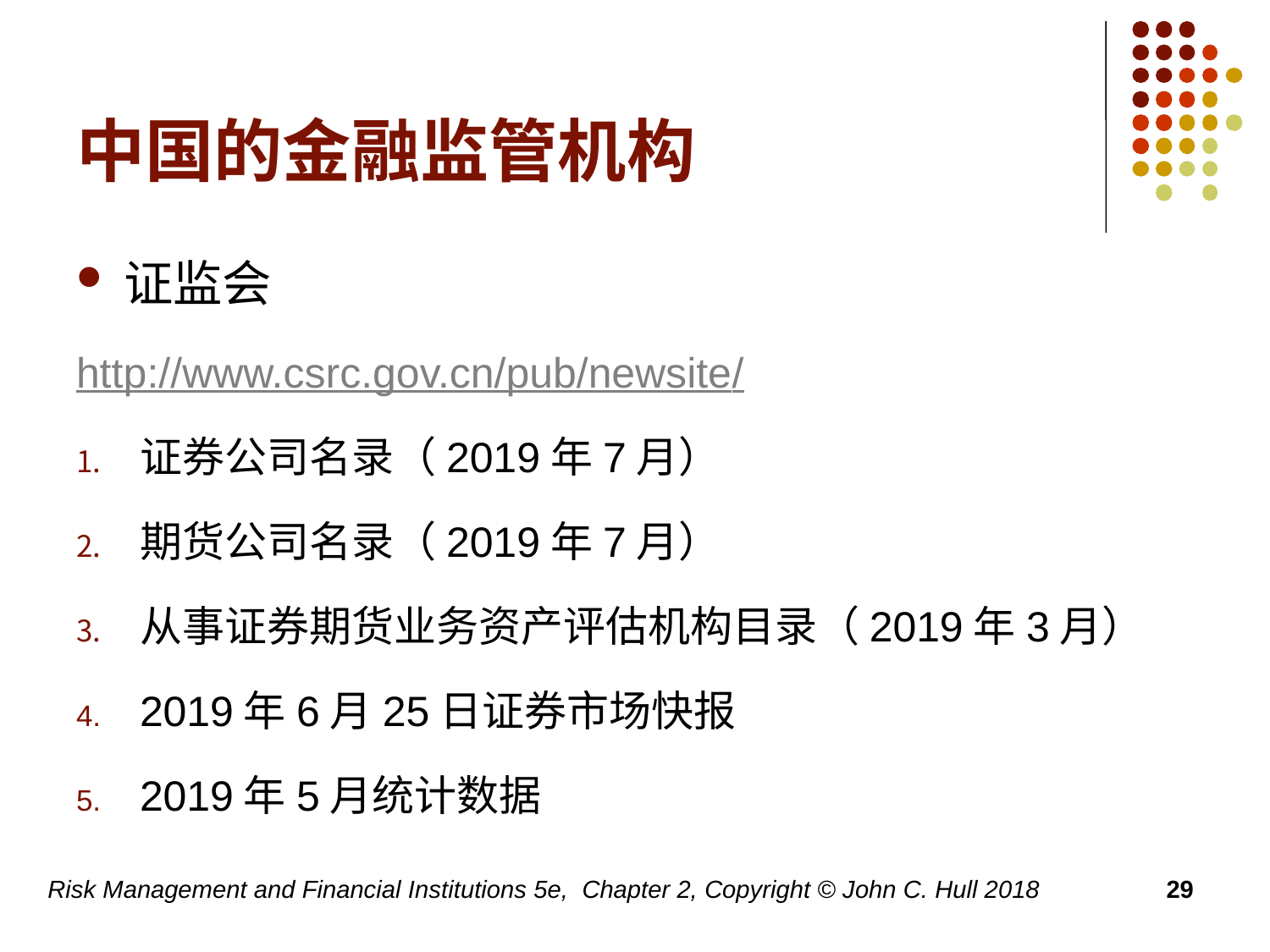

# 中国的金融监管机构
证监会
http://www.csrc.gov.cn/pub/newsite/
证券公司名录（2019年7月）
期货公司名录（2019年7月）
从事证券期货业务资产评估机构目录（2019年3月）
2019年6月25日证券市场快报
2019年5月统计数据

Risk Management and Financial Institutions 5e,  Chapter 2, Copyright © John C. Hull 2018
29